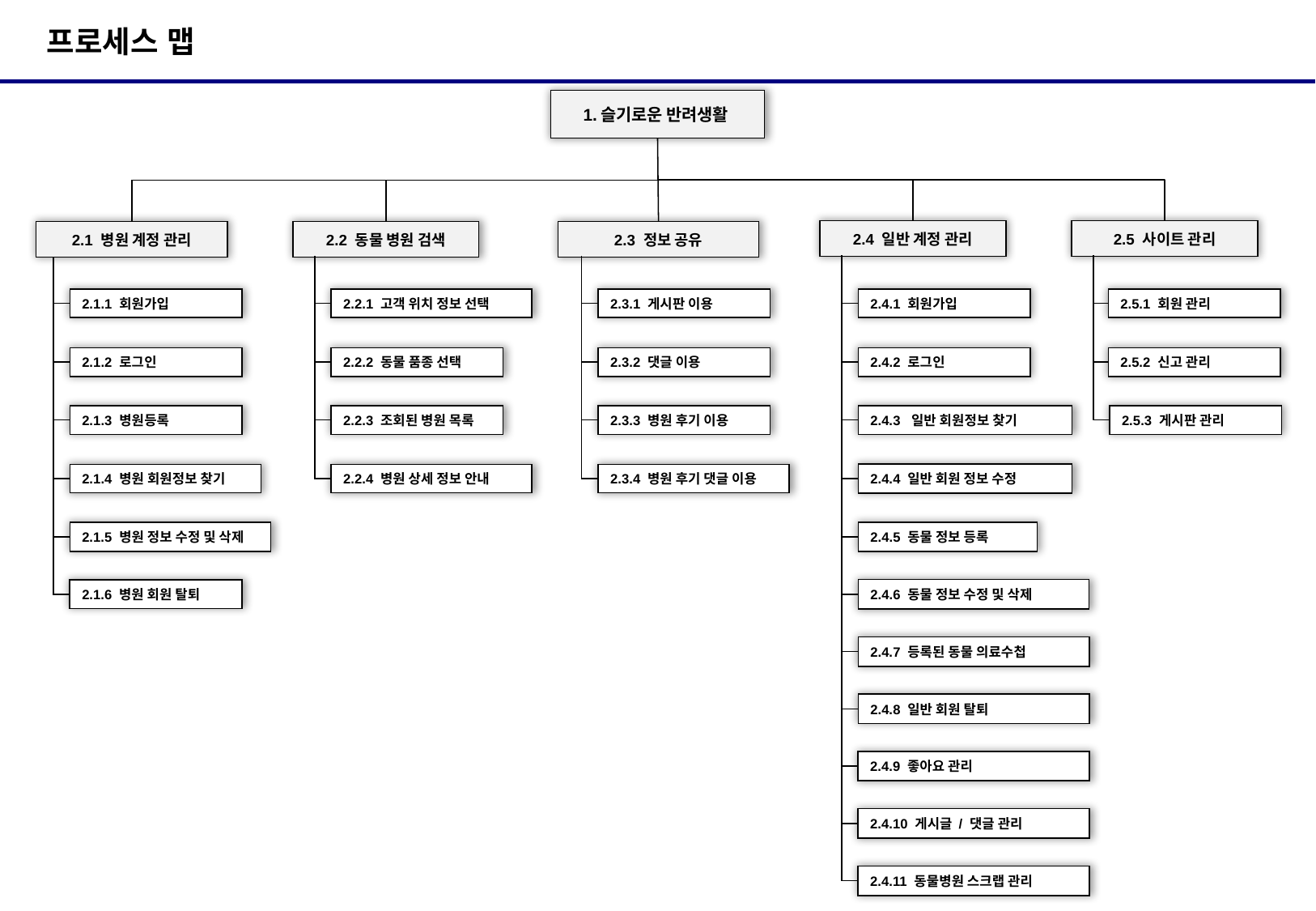

# 프로세스 맵
 1.슬기로운 반려생활
2.5 사이트 관리

2.4 일반 계정 관리

2.1 병원 계정 관리

2.2 동물 병원 검색

2.3 정보 공유

2.1.1 회원가입
2.2.1 고객 위치 정보 선택
2.3.1 게시판 이용
2.4.1 회원가입
2.5.1 회원 관리
2.1.2 로그인
2.2.2 동물 품종 선택
2.3.2 댓글 이용
2.4.2 로그인
2.5.2 신고 관리
2.1.3 병원등록
2.2.3 조회된 병원 목록
2.3.3 병원 후기 이용
2.4.3  일반 회원정보 찾기
2.5.3 게시판 관리
2.4.4 일반 회원 정보 수정
2.1.4 병원 회원정보 찾기
2.2.4 병원 상세 정보 안내
2.3.4 병원 후기 댓글 이용
2.1.5 병원 정보 수정 및 삭제
2.4.5 동물 정보 등록
2.4.6 동물 정보 수정 및 삭제
2.1.6 병원 회원 탈퇴
2.4.7 등록된 동물 의료수첩
2.4.8 일반 회원 탈퇴
2.4.9 좋아요 관리
2.4.10 게시글 / 댓글 관리
2.4.11 동물병원 스크랩 관리